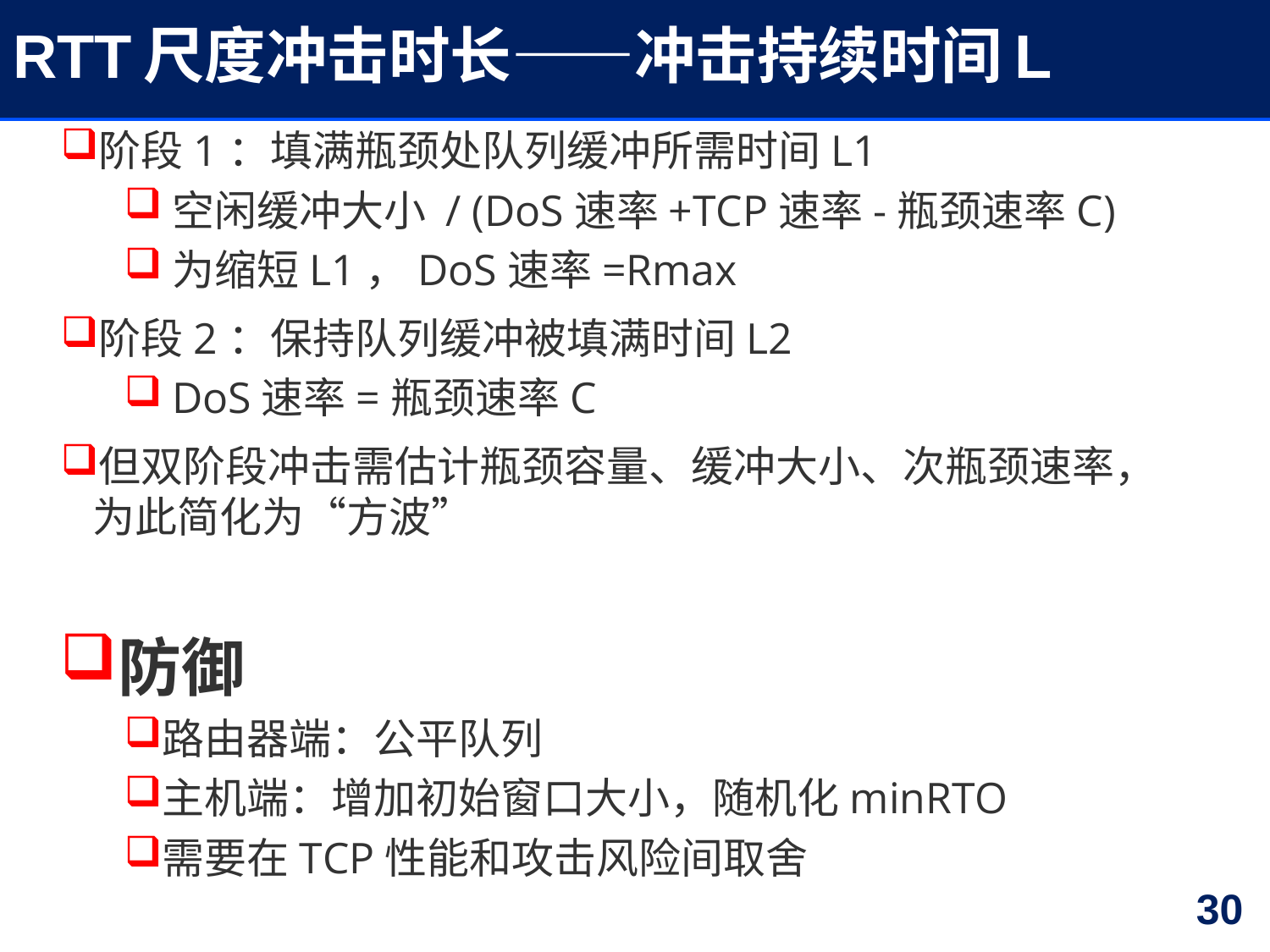

# RTT尺度冲击时长——冲击持续时间L
阶段1：填满瓶颈处队列缓冲所需时间L1
空闲缓冲大小 / (DoS速率+TCP速率-瓶颈速率C)
为缩短L1，DoS速率=Rmax
阶段2：保持队列缓冲被填满时间L2
DoS速率=瓶颈速率C
但双阶段冲击需估计瓶颈容量、缓冲大小、次瓶颈速率，为此简化为“方波”

防御
路由器端：公平队列
主机端：增加初始窗口大小，随机化minRTO
需要在TCP性能和攻击风险间取舍
30